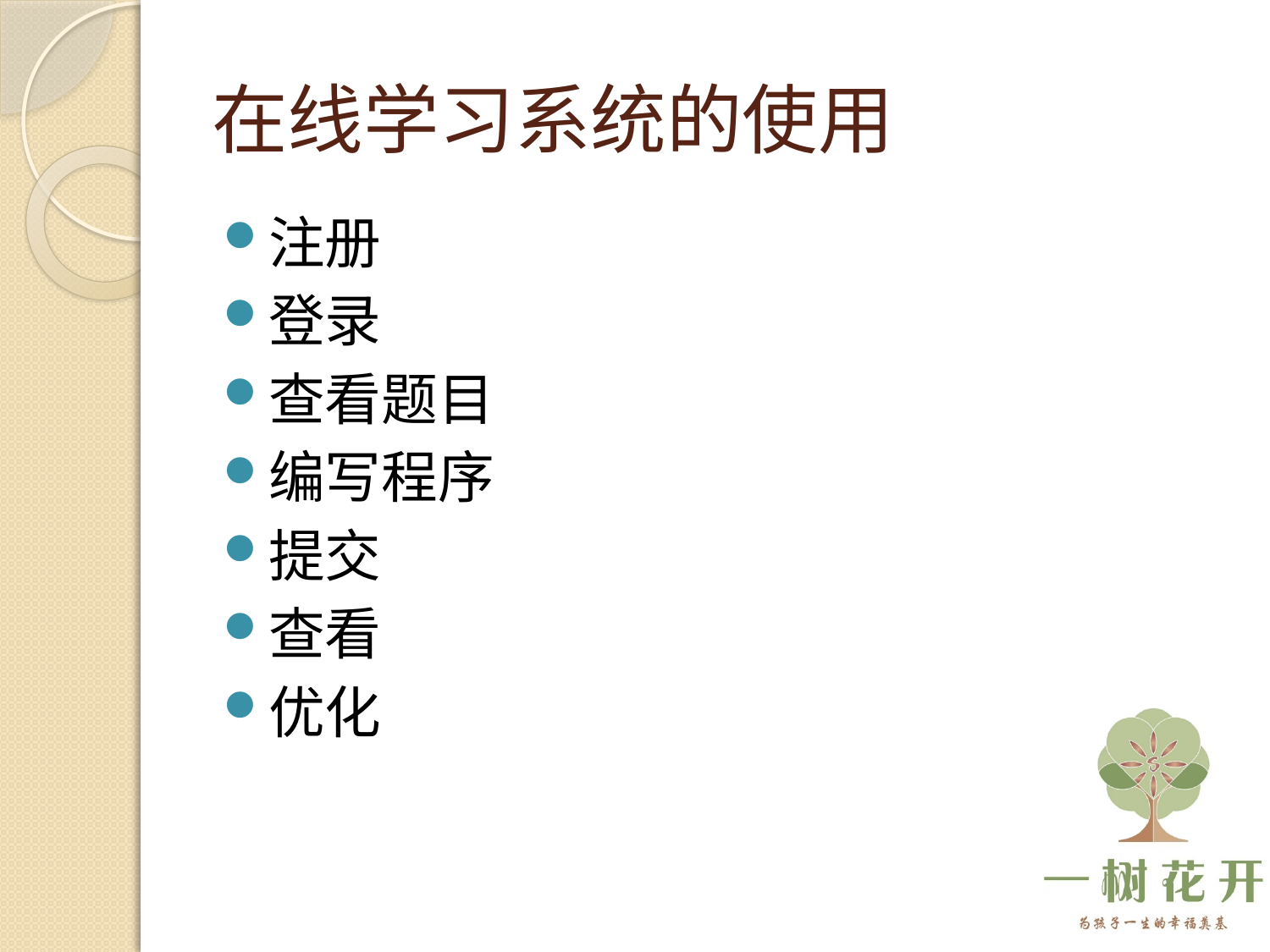

# 在线学习系统的使用
注册
登录
查看题目
编写程序
提交
查看
优化